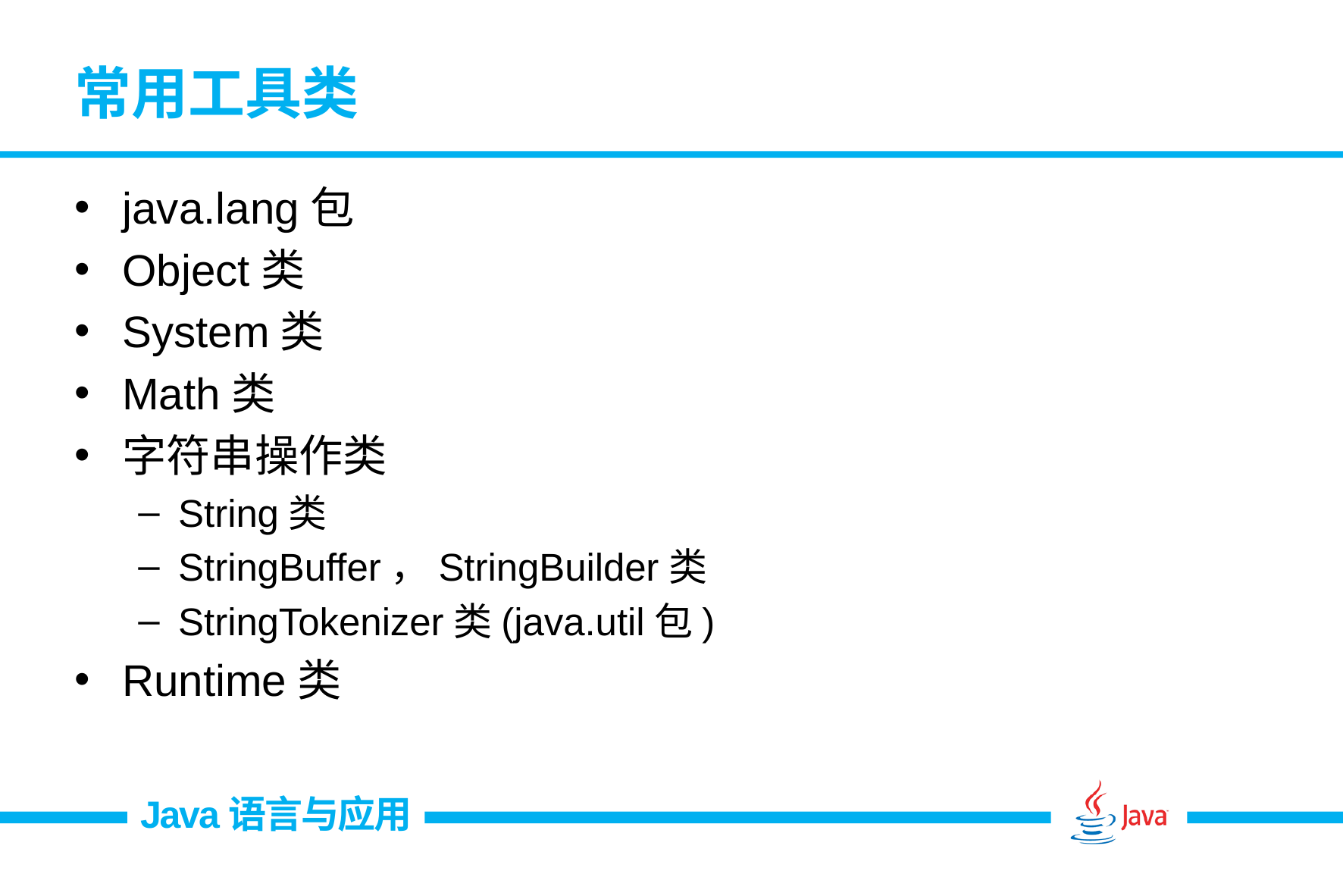

# 常用工具类
java.lang包
Object类
System类
Math类
字符串操作类
String类
StringBuffer，StringBuilder类
StringTokenizer类(java.util包)
Runtime类